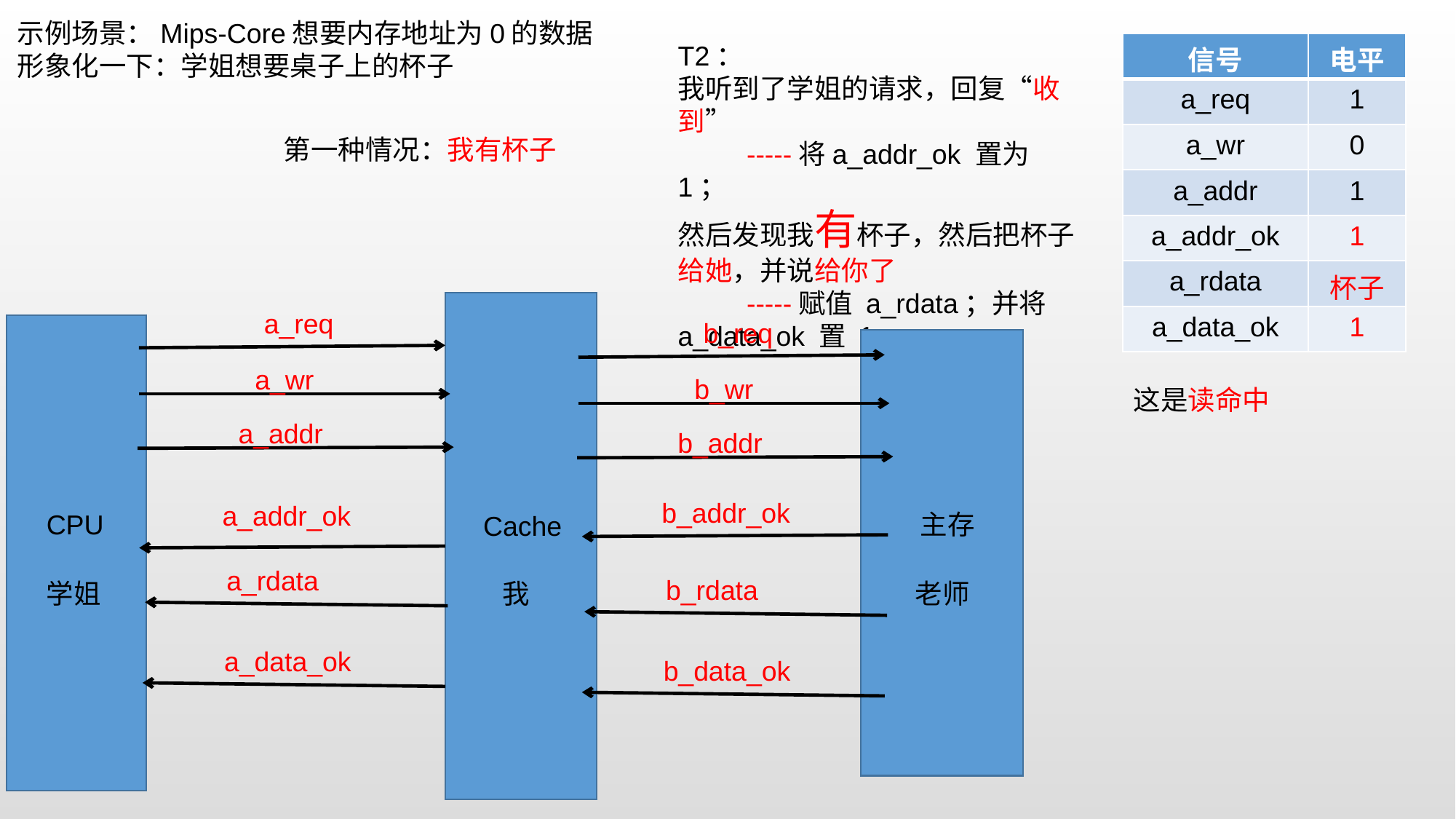

示例场景：Mips-Core想要内存地址为0的数据
形象化一下：学姐想要桌子上的杯子
T2：
我听到了学姐的请求，回复“收到”
         -----将a_addr_ok 置为 1；
然后发现我有杯子，然后把杯子给她，并说给你了
         -----赋值 a_rdata；并将a_data_ok 置 1
| 信号 | 电平 |
| --- | --- |
| a\_req | 1 |
| a\_wr | 0 |
| a\_addr | 1 |
| a\_addr\_ok | 1 |
| a\_rdata | 杯子 |
| a\_data\_ok | 1 |
第一种情况：我有杯子

Cache
a_req
a_wr
a_addr
a_addr_ok
a_rdata
a_data_ok
b_req
b_wr
b_addr
b_addr_ok
b_rdata
b_data_ok

CPU

主存
学姐
我
老师
这是读命中
我
桌子
学姐